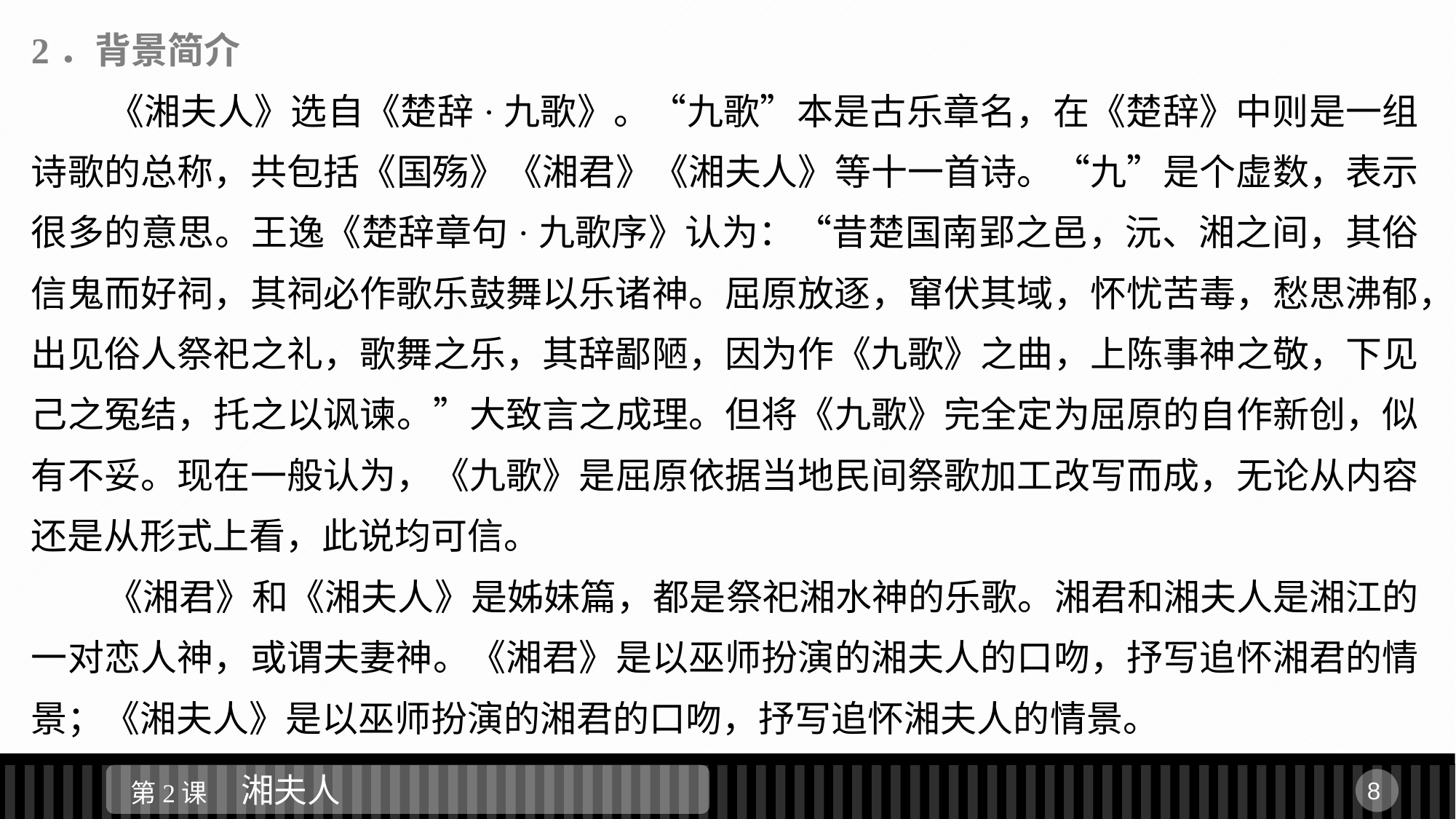

2．背景简介
        《湘夫人》选自《楚辞·九歌》。“九歌”本是古乐章名，在《楚辞》中则是一组诗歌的总称，共包括《国殇》《湘君》《湘夫人》等十一首诗。“九”是个虚数，表示很多的意思。王逸《楚辞章句·九歌序》认为：“昔楚国南郢之邑，沅、湘之间，其俗信鬼而好祠，其祠必作歌乐鼓舞以乐诸神。屈原放逐，窜伏其域，怀忧苦毒，愁思沸郁，出见俗人祭祀之礼，歌舞之乐，其辞鄙陋，因为作《九歌》之曲，上陈事神之敬，下见己之冤结，托之以讽谏。”大致言之成理。但将《九歌》完全定为屈原的自作新创，似有不妥。现在一般认为，《九歌》是屈原依据当地民间祭歌加工改写而成，无论从内容还是从形式上看，此说均可信。
        《湘君》和《湘夫人》是姊妹篇，都是祭祀湘水神的乐歌。湘君和湘夫人是湘江的一对恋人神，或谓夫妻神。《湘君》是以巫师扮演的湘夫人的口吻，抒写追怀湘君的情景；《湘夫人》是以巫师扮演的湘君的口吻，抒写追怀湘夫人的情景。